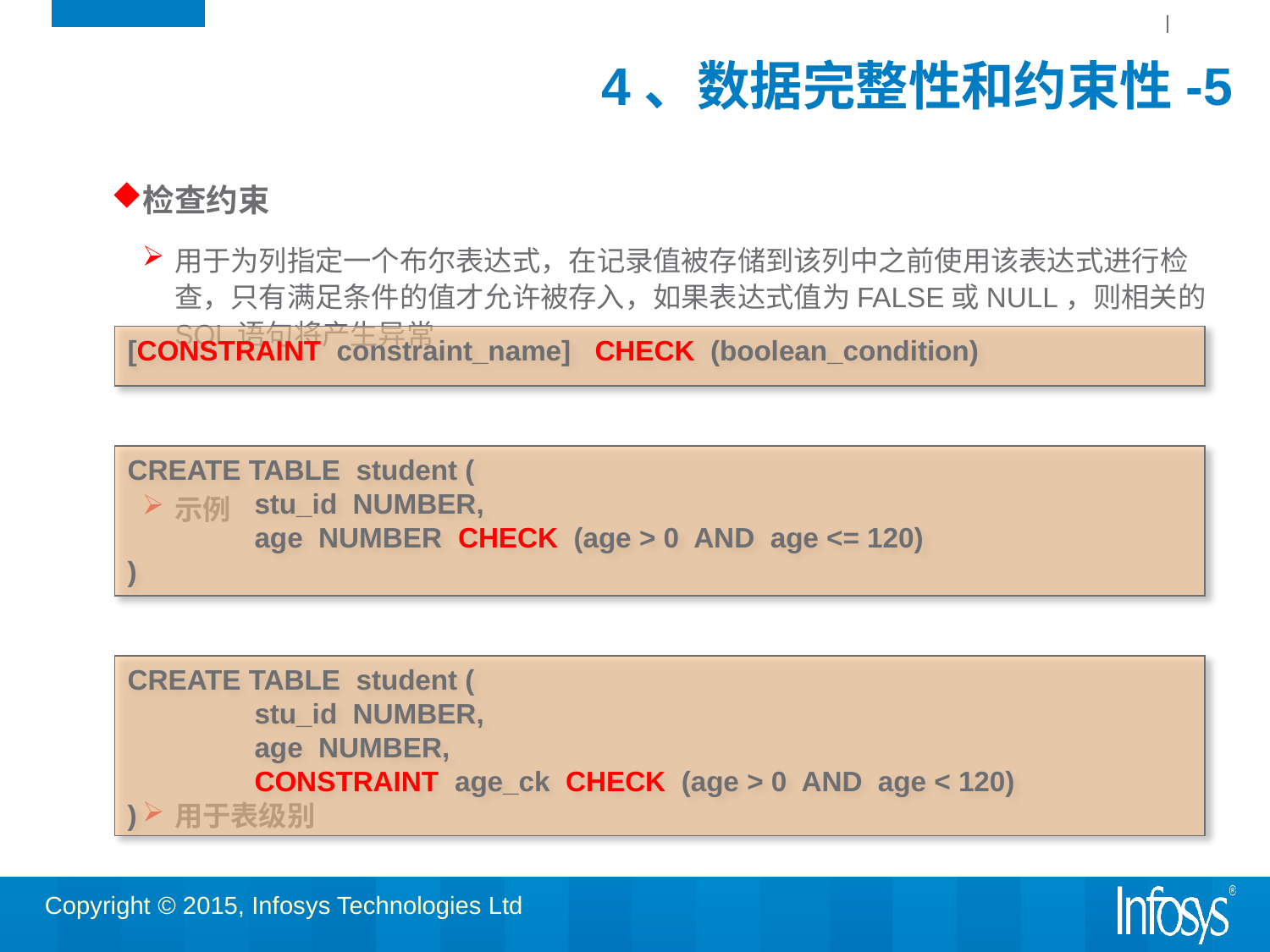

# 4、数据完整性和约束性-5
检查约束
用于为列指定一个布尔表达式，在记录值被存储到该列中之前使用该表达式进行检查，只有满足条件的值才允许被存入，如果表达式值为FALSE或NULL，则相关的SQL语句将产生异常

示例

用于表级别
[CONSTRAINT  constraint_name]   CHECK  (boolean_condition)
CREATE TABLE  student (
	stu_id  NUMBER,
	age  NUMBER  CHECK  (age > 0  AND  age <= 120)
)

CREATE TABLE  student (
	stu_id  NUMBER,
	age  NUMBER,
	CONSTRAINT  age_ck  CHECK  (age > 0  AND  age < 120)
)